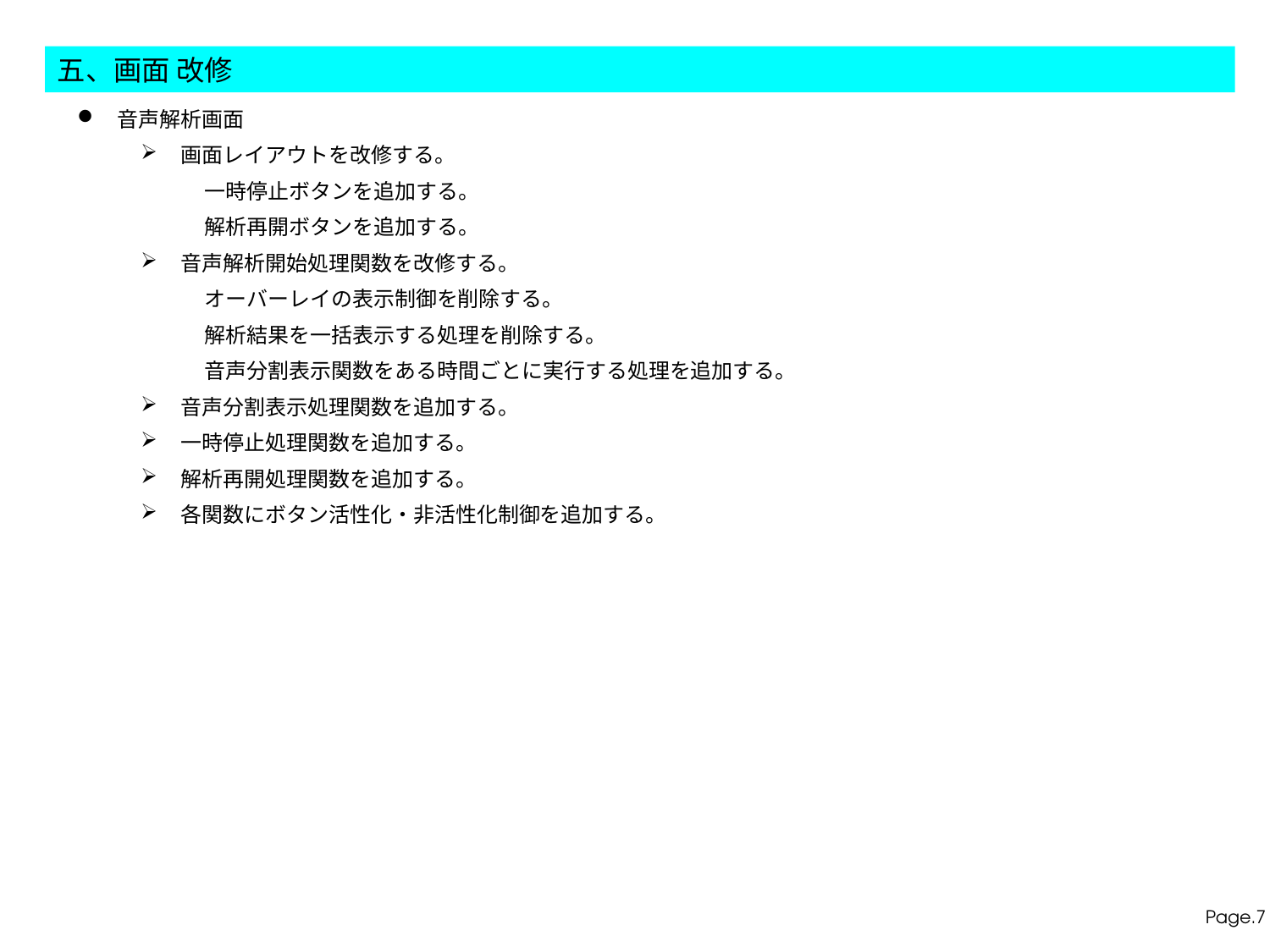

五、画面 改修
音声解析画面
画面レイアウトを改修する。
　　　一時停止ボタンを追加する。
　　　解析再開ボタンを追加する。
音声解析開始処理関数を改修する。
　　　オーバーレイの表示制御を削除する。
　　　解析結果を一括表示する処理を削除する。
　　　音声分割表示関数をある時間ごとに実行する処理を追加する。
音声分割表示処理関数を追加する。
一時停止処理関数を追加する。
解析再開処理関数を追加する。
各関数にボタン活性化・非活性化制御を追加する。